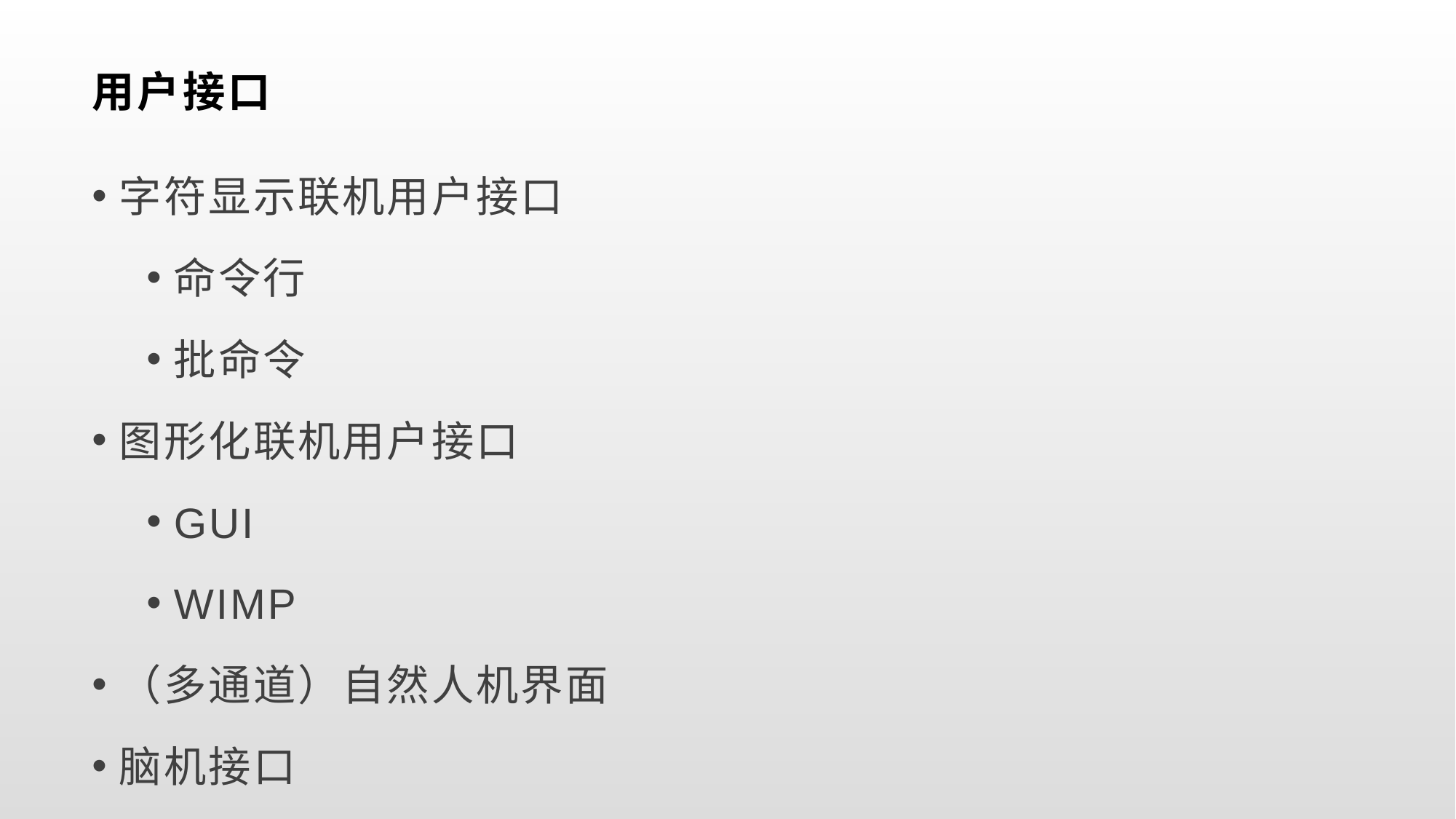

# 用户接口
字符显示联机用户接口
命令行
批命令
图形化联机用户接口
GUI
WIMP
（多通道）自然人机界面
脑机接口